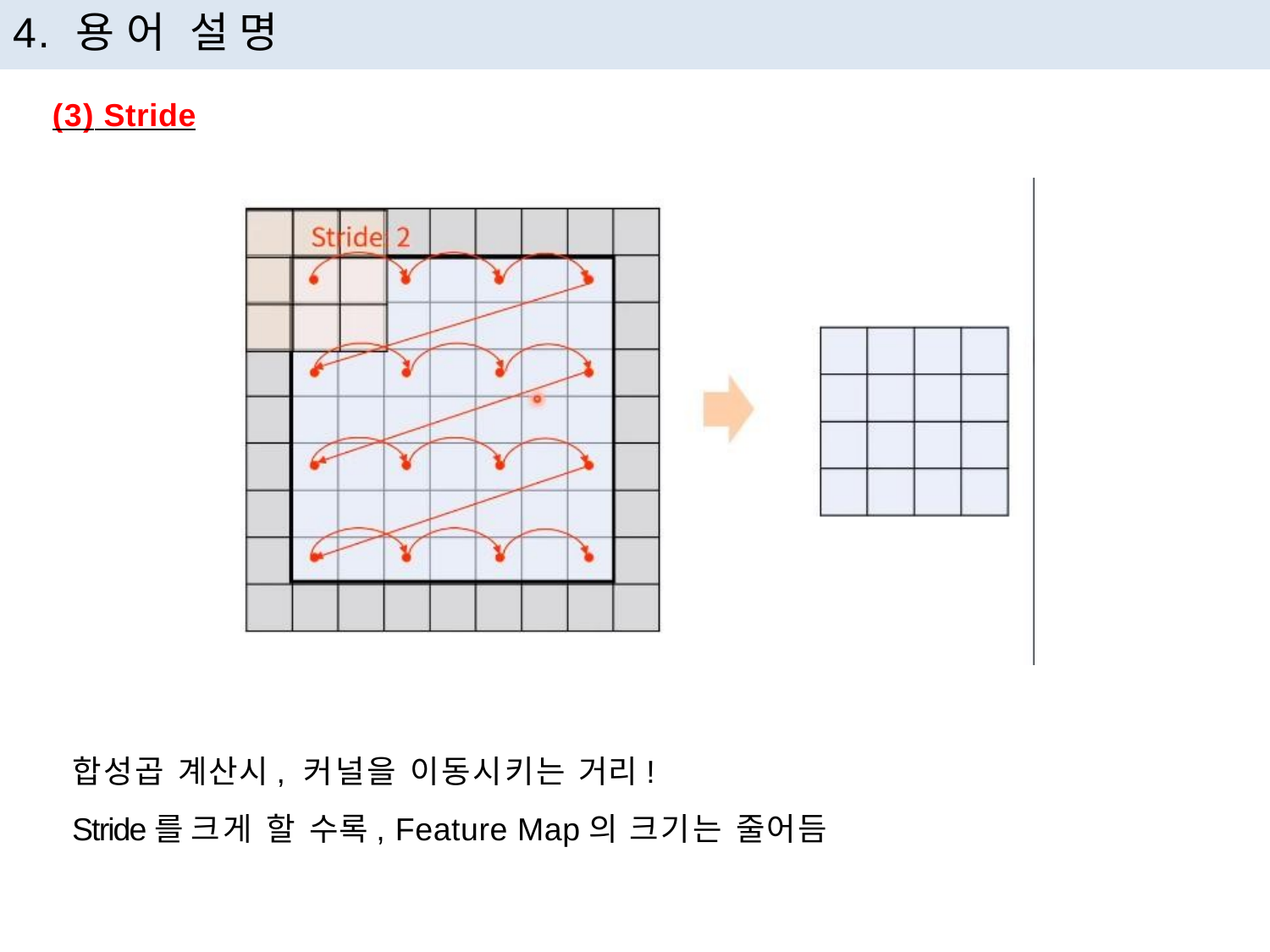

# 4. 용어 설명
(3) Stride

Stride로 영상 크기 줄어들기도!
합성곱 계산시, 커널을 이동시키는 거리!
Stride를 크게 할 수록, Feature Map의 크기는 줄어듬